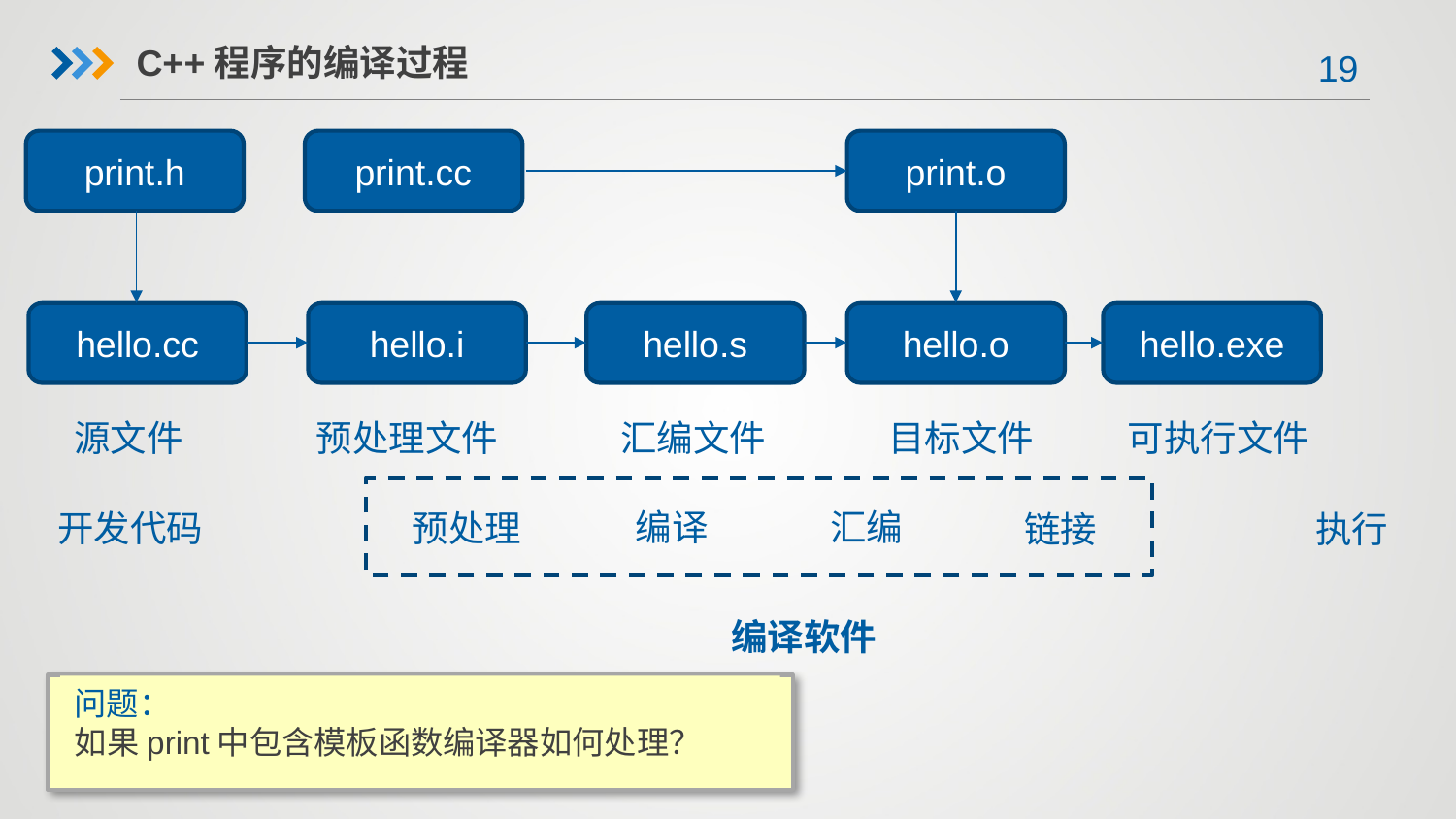

C++程序的编译过程
print.h
print.cc
print.o
hello.cc
hello.i
hello.s
hello.o
hello.exe
源文件
预处理文件
汇编文件
目标文件
可执行文件

汇编
编译
开发代码
预处理
执行
链接
编译软件

问题：
如果print中包含模板函数编译器如何处理？